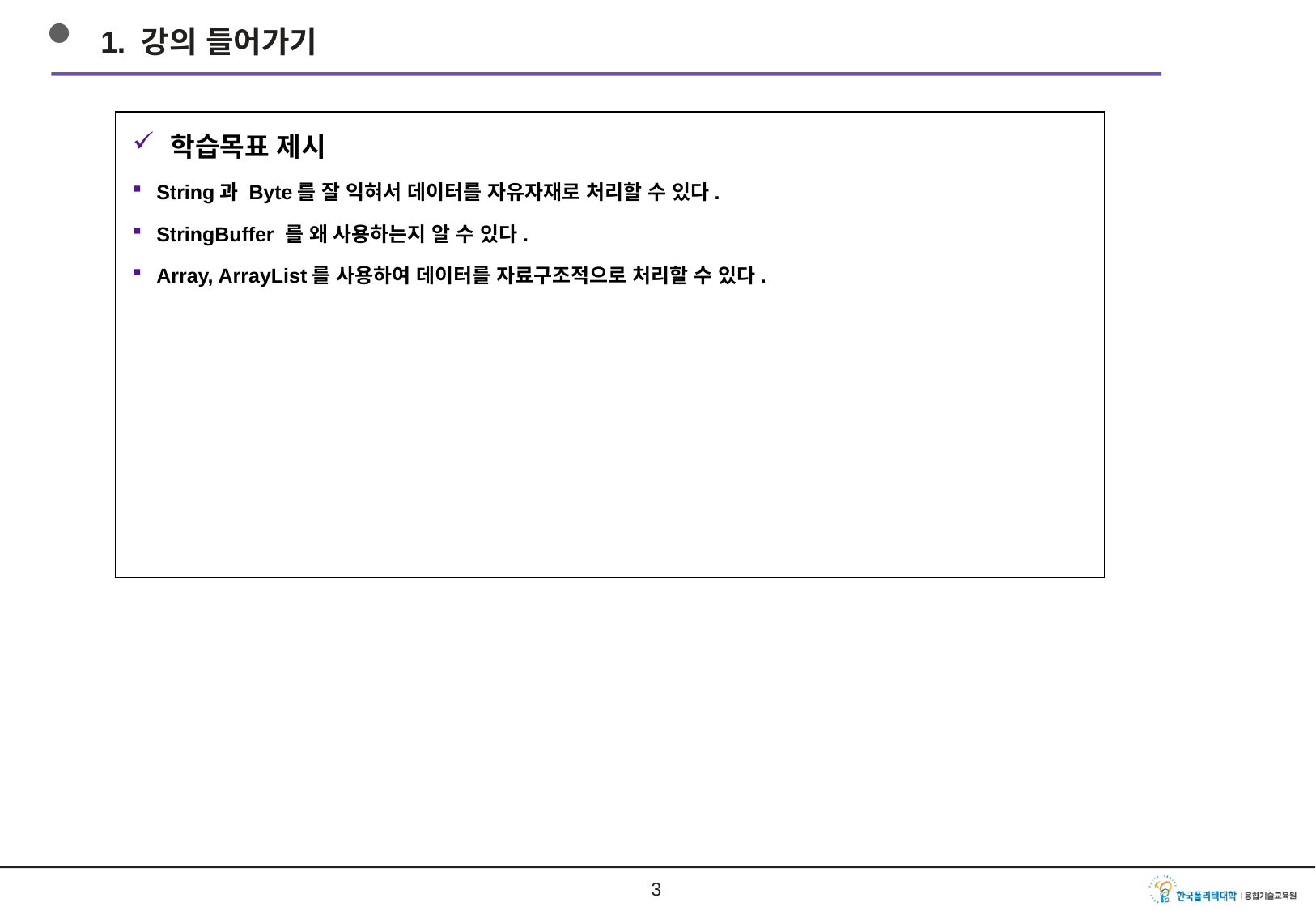

1. 강의 들어가기
학습목표 제시
String과 Byte를 잘 익혀서 데이터를 자유자재로 처리할 수 있다.
StringBuffer 를 왜 사용하는지 알 수 있다.
Array, ArrayList를 사용하여 데이터를 자료구조적으로 처리할 수 있다.

3